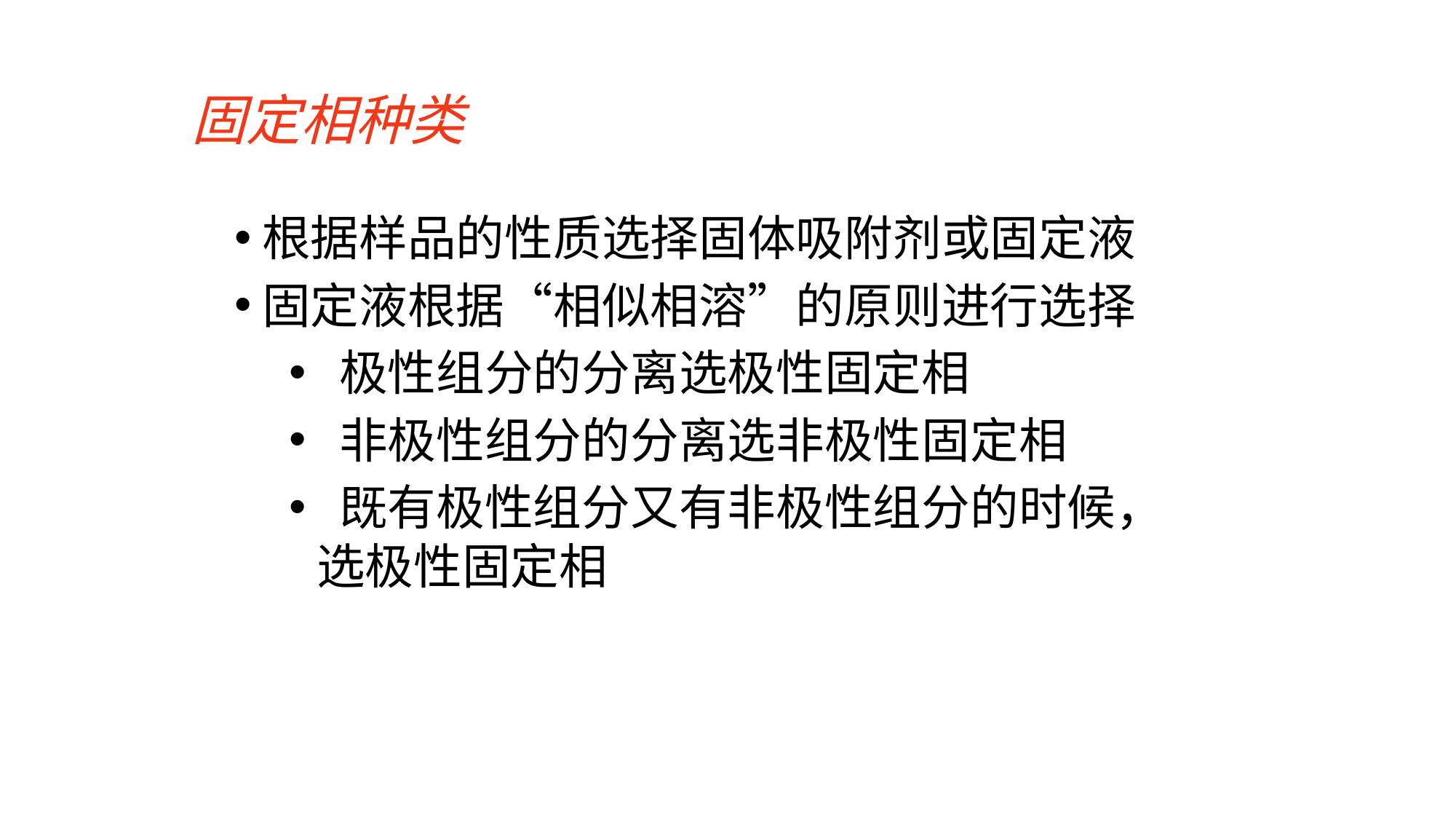

固定相种类
根据样品的性质选择固体吸附剂或固定液
固定液根据“相似相溶”的原则进行选择
 极性组分的分离选极性固定相
 非极性组分的分离选非极性固定相
 既有极性组分又有非极性组分的时候，选极性固定相